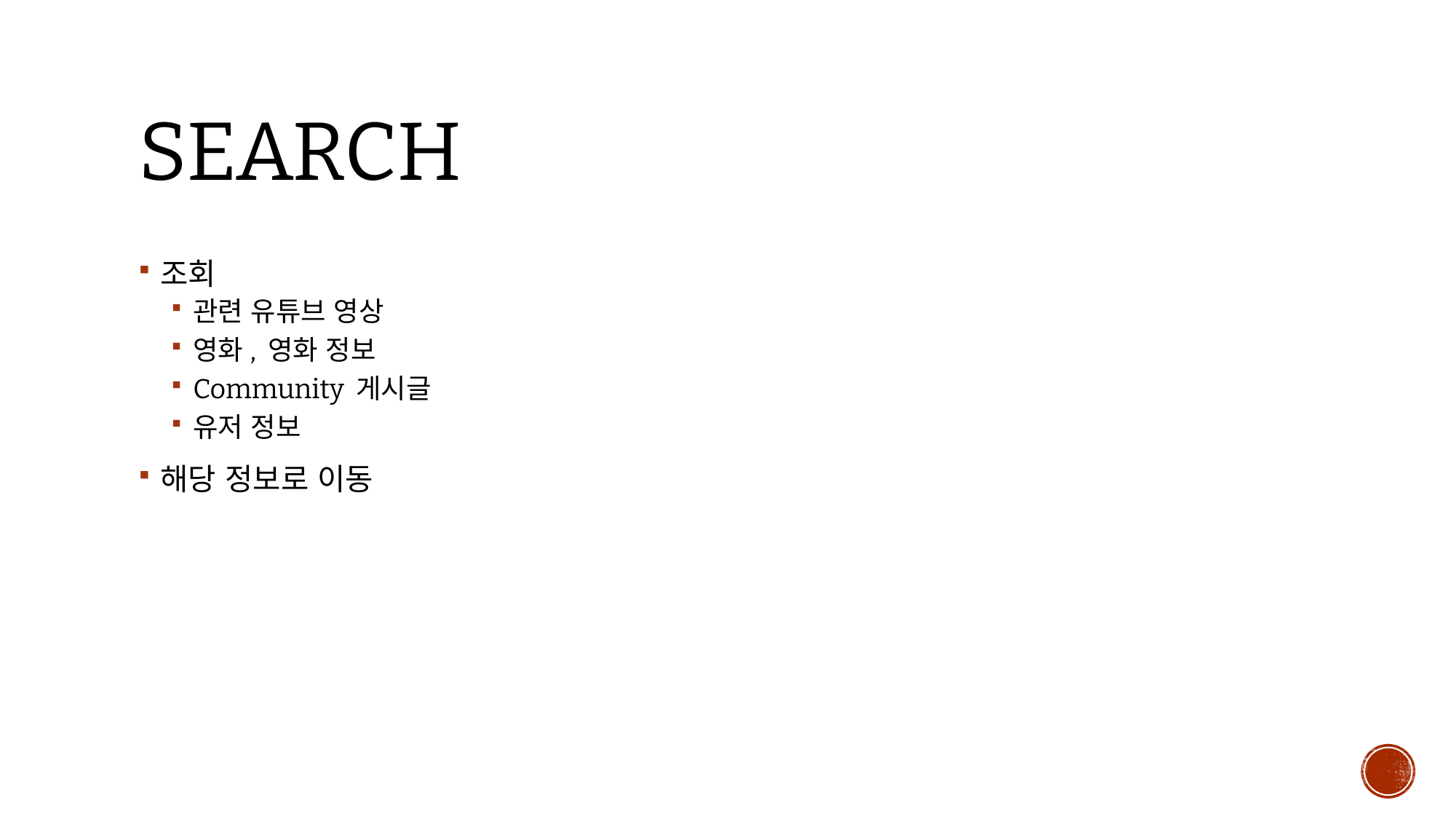

# Search
조회
관련 유튜브 영상
영화, 영화 정보
Community 게시글
유저 정보
해당 정보로 이동